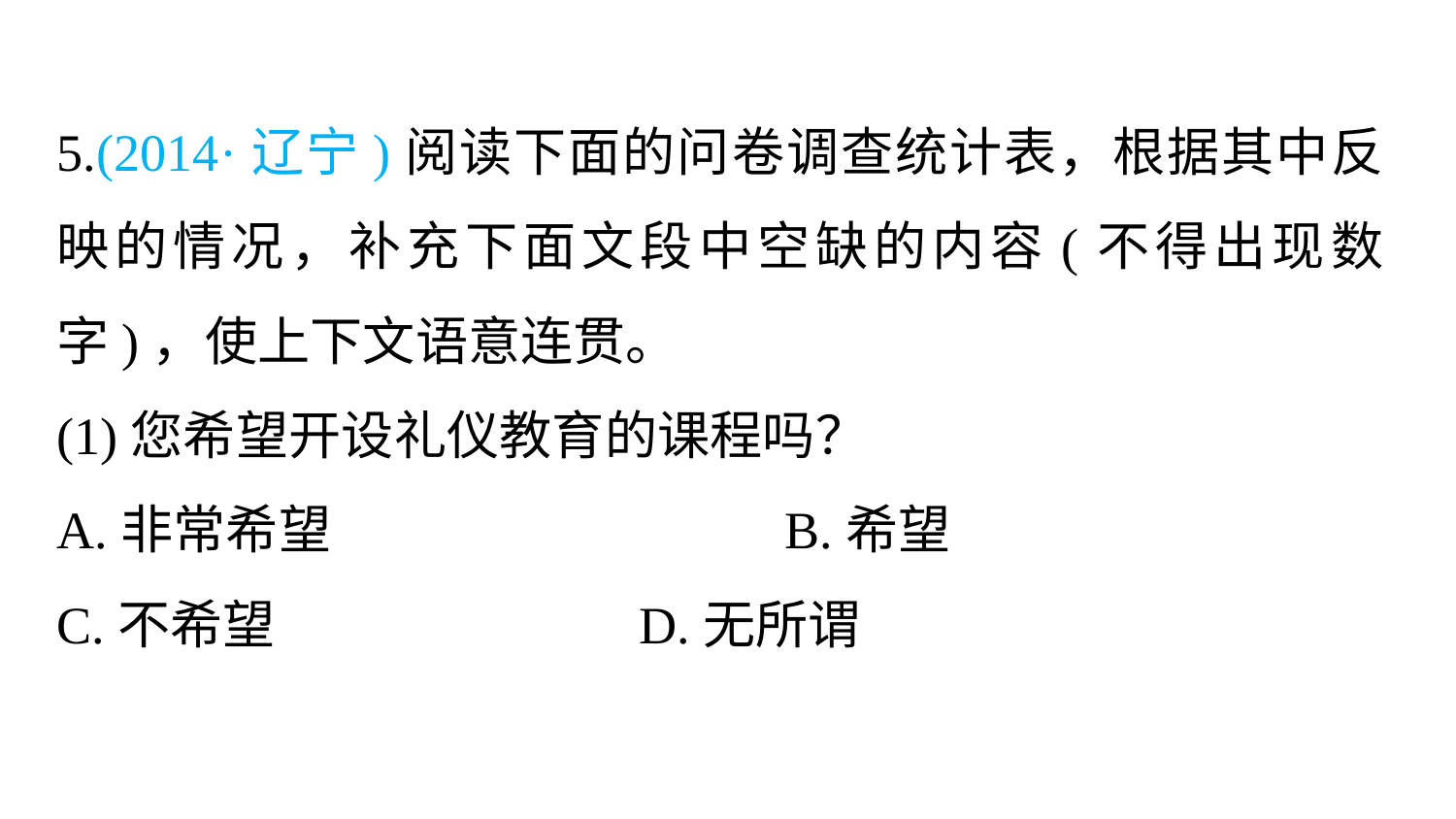

5.(2014·辽宁)阅读下面的问卷调查统计表，根据其中反映的情况，补充下面文段中空缺的内容(不得出现数字)，使上下文语意连贯。
(1)您希望开设礼仪教育的课程吗？
A.非常希望  			B.希望
C.不希望  			D.无所谓